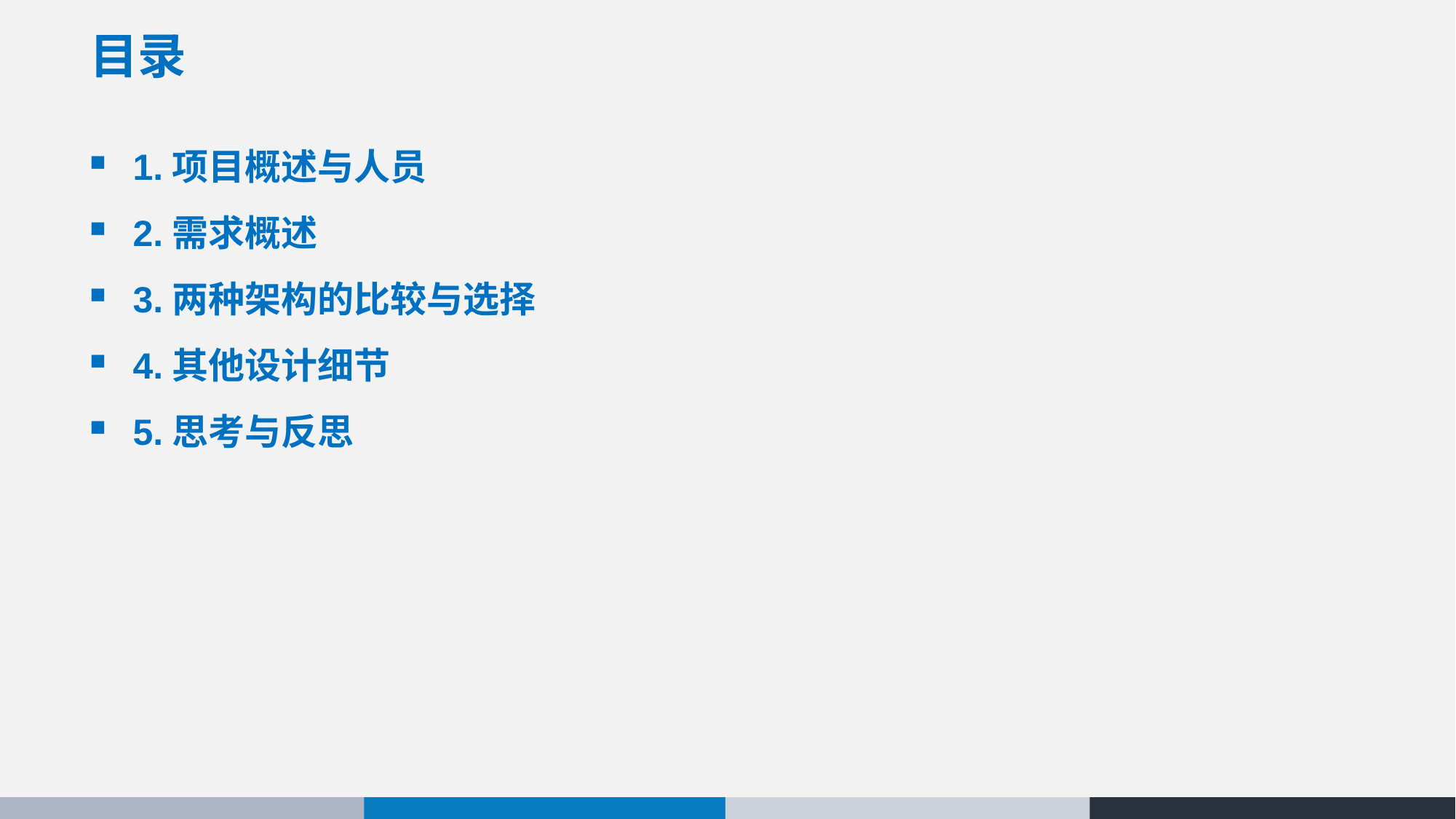

# 目录
1.项目概述与人员
2.需求概述
3.两种架构的比较与选择
4.其他设计细节
5.思考与反思